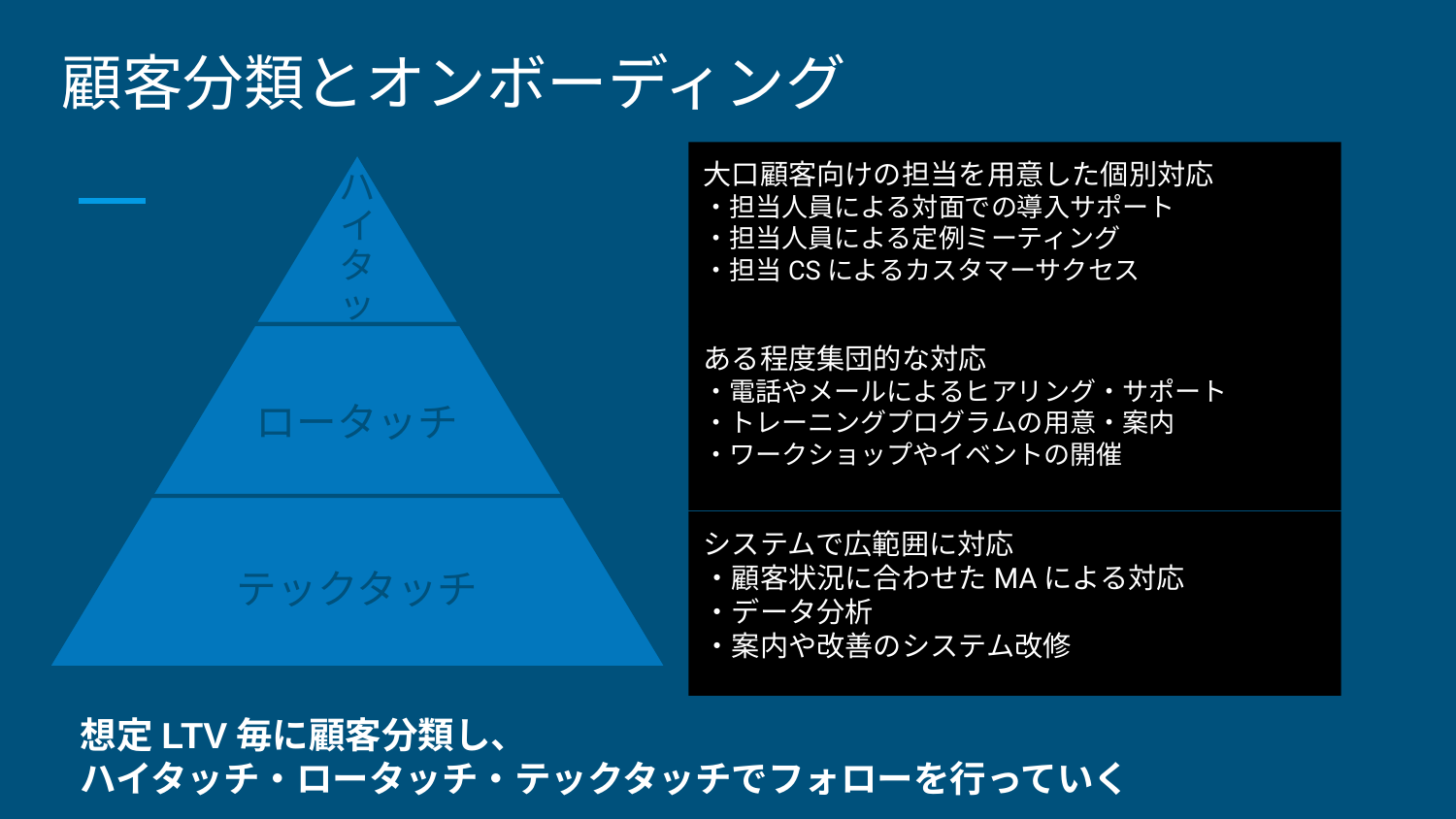

# 顧客分類とオンボーディング
大口顧客向けの担当を用意した個別対応
・担当人員による対面での導入サポート
・担当人員による定例ミーティング
・担当CSによるカスタマーサクセス
ハイタッチ
ロータッチ
テックタッチ
ある程度集団的な対応
・電話やメールによるヒアリング・サポート
・トレーニングプログラムの用意・案内
・ワークショップやイベントの開催
システムで広範囲に対応
・顧客状況に合わせたMAによる対応
・データ分析
・案内や改善のシステム改修
想定LTV毎に顧客分類し、
ハイタッチ・ロータッチ・テックタッチでフォローを行っていく